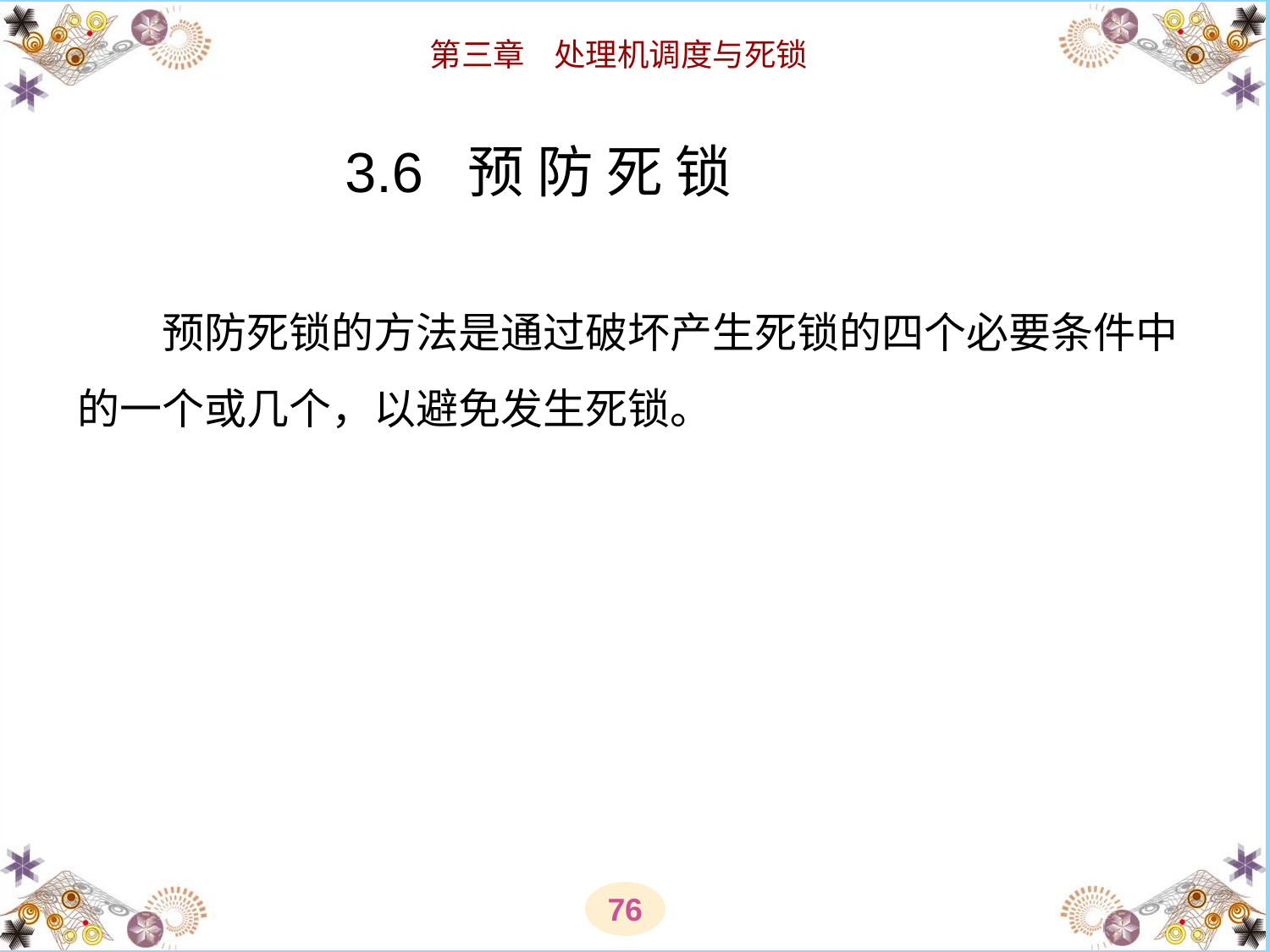

# 3.6  预 防 死 锁 　　预防死锁的方法是通过破坏产生死锁的四个必要条件中的一个或几个，以避免发生死锁。